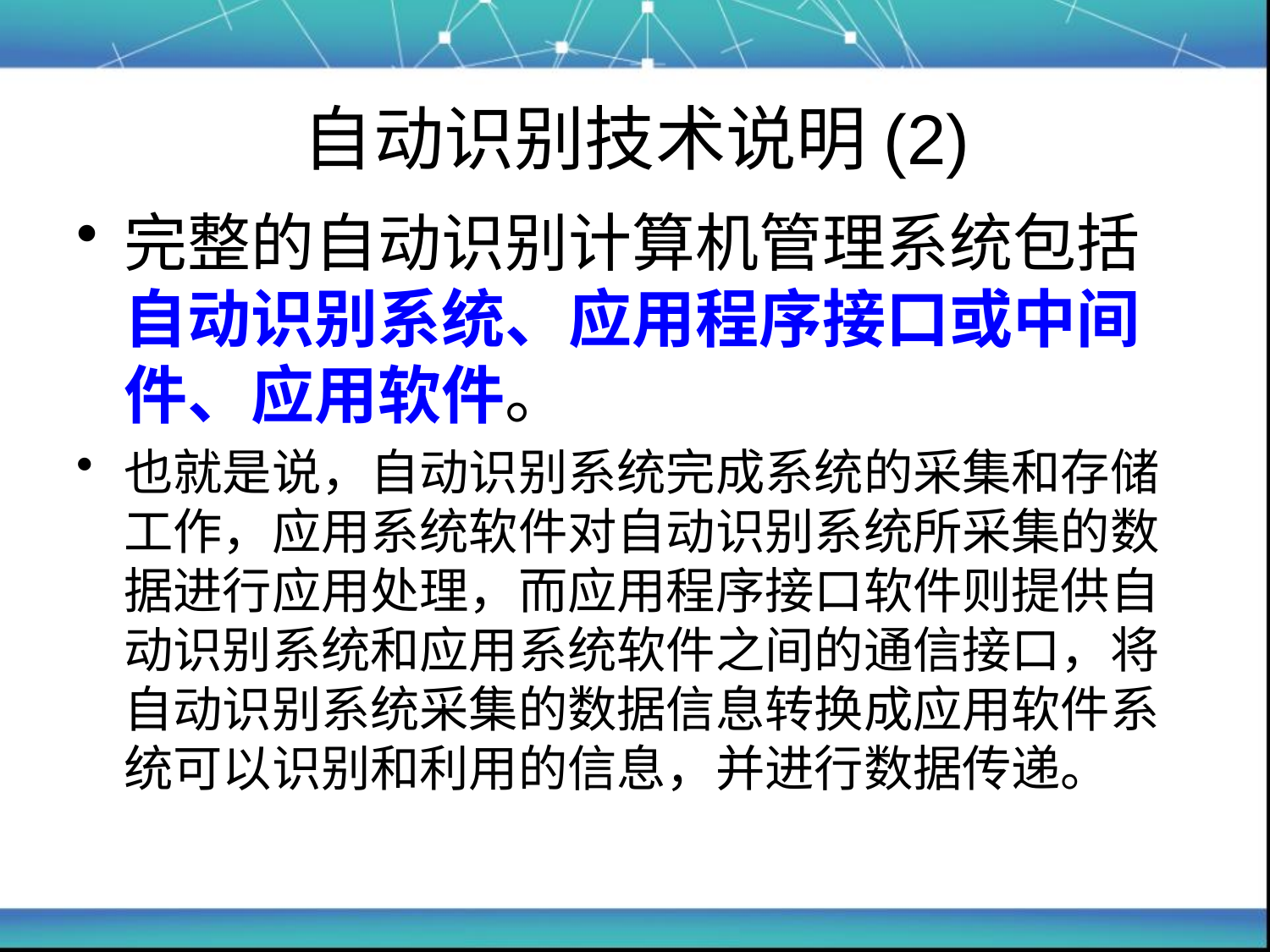

# 自动识别技术说明(2)
完整的自动识别计算机管理系统包括自动识别系统、应用程序接口或中间件、应用软件。
也就是说，自动识别系统完成系统的采集和存储工作，应用系统软件对自动识别系统所采集的数据进行应用处理，而应用程序接口软件则提供自动识别系统和应用系统软件之间的通信接口，将自动识别系统采集的数据信息转换成应用软件系统可以识别和利用的信息，并进行数据传递。
38